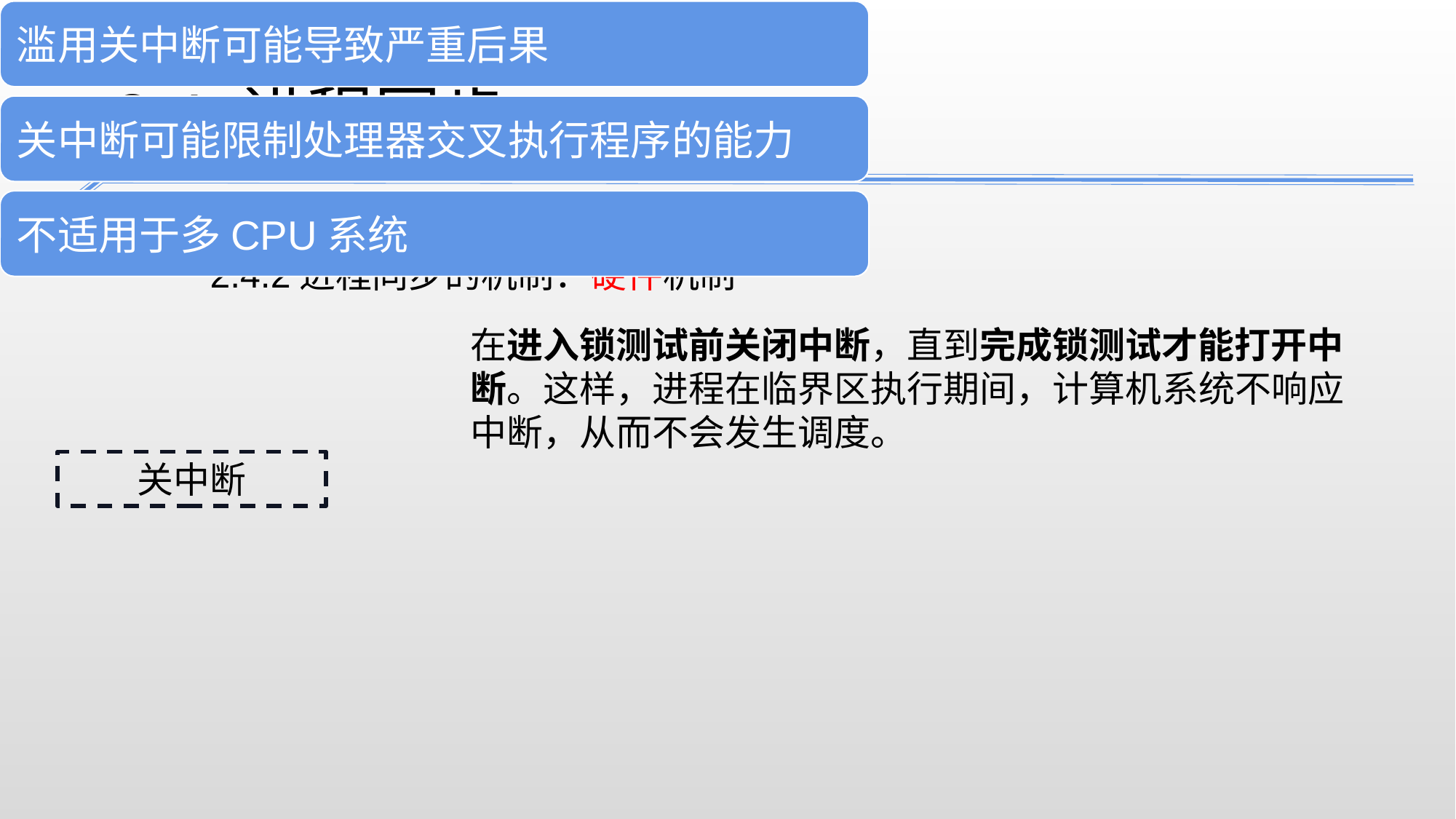

2.4 进程同步
2.4.2进程同步的机制：硬件机制
在进入锁测试前关闭中断，直到完成锁测试才能打开中断。这样，进程在临界区执行期间，计算机系统不响应中断，从而不会发生调度。
关中断
滥用关中断可能导致严重后果
关中断可能限制处理器交叉执行程序的能力
不适用于多CPU系统